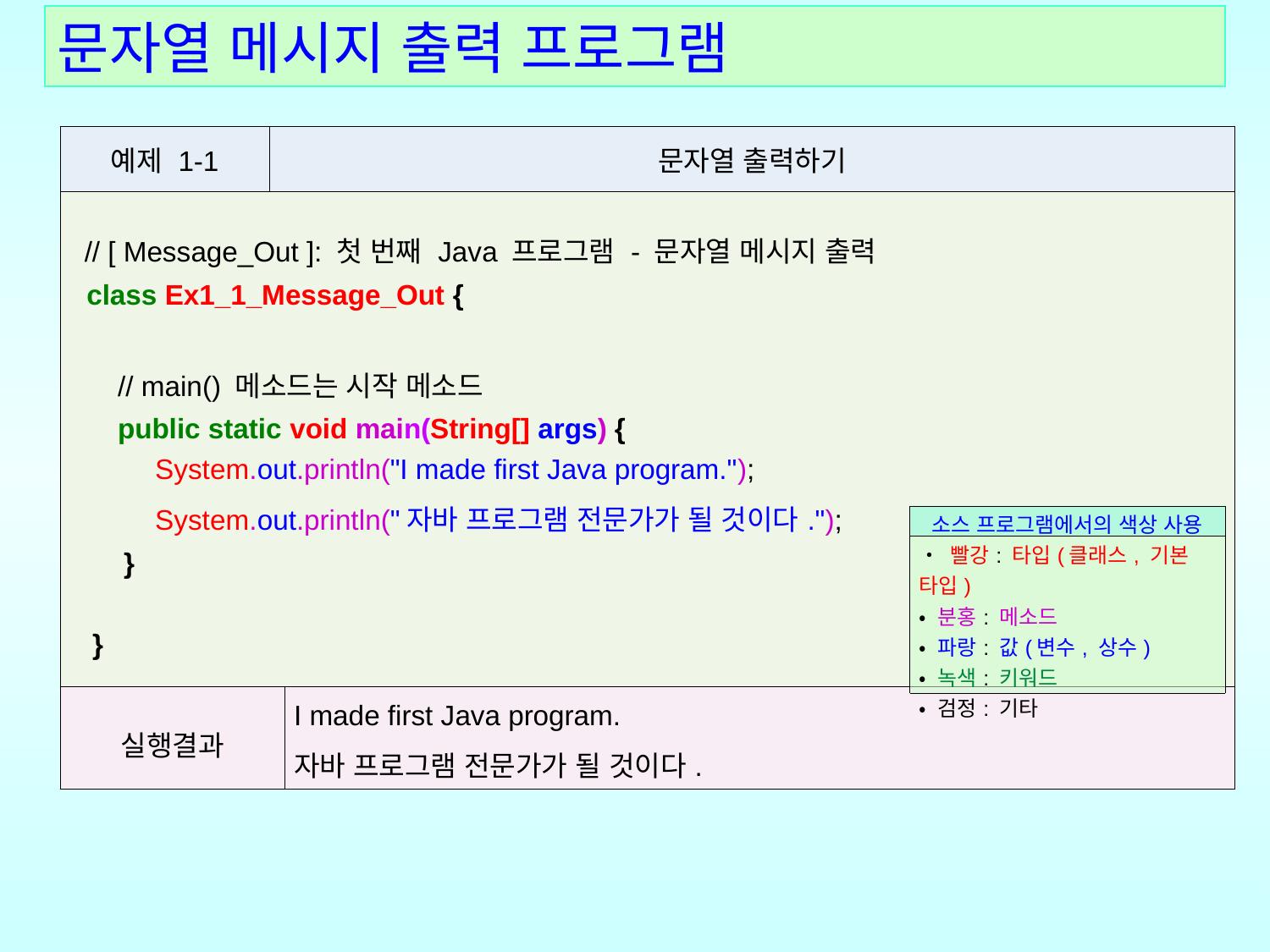

문자열 메시지 출력 프로그램
| 예제 1-1 | 문자열 출력하기 |
| --- | --- |
| // [ Message\_Out ]: 첫 번째 Java 프로그램 - 문자열 메시지 출력 class Ex1\_1\_Message\_Out { // main() 메소드는 시작 메소드 public static void main(String[] args) { System.out.println("I made first Java program."); System.out.println("자바 프로그램 전문가가 될 것이다."); } } |  |
| 소스 프로그램에서의 색상 사용 |
| --- |
| • 빨강: 타입(클래스, 기본 타입) • 분홍: 메소드 • 파랑: 값(변수, 상수) • 녹색: 키워드 • 검정: 기타 |
| 실행결과 | I made first Java program. 자바 프로그램 전문가가 될 것이다. |
| --- | --- |